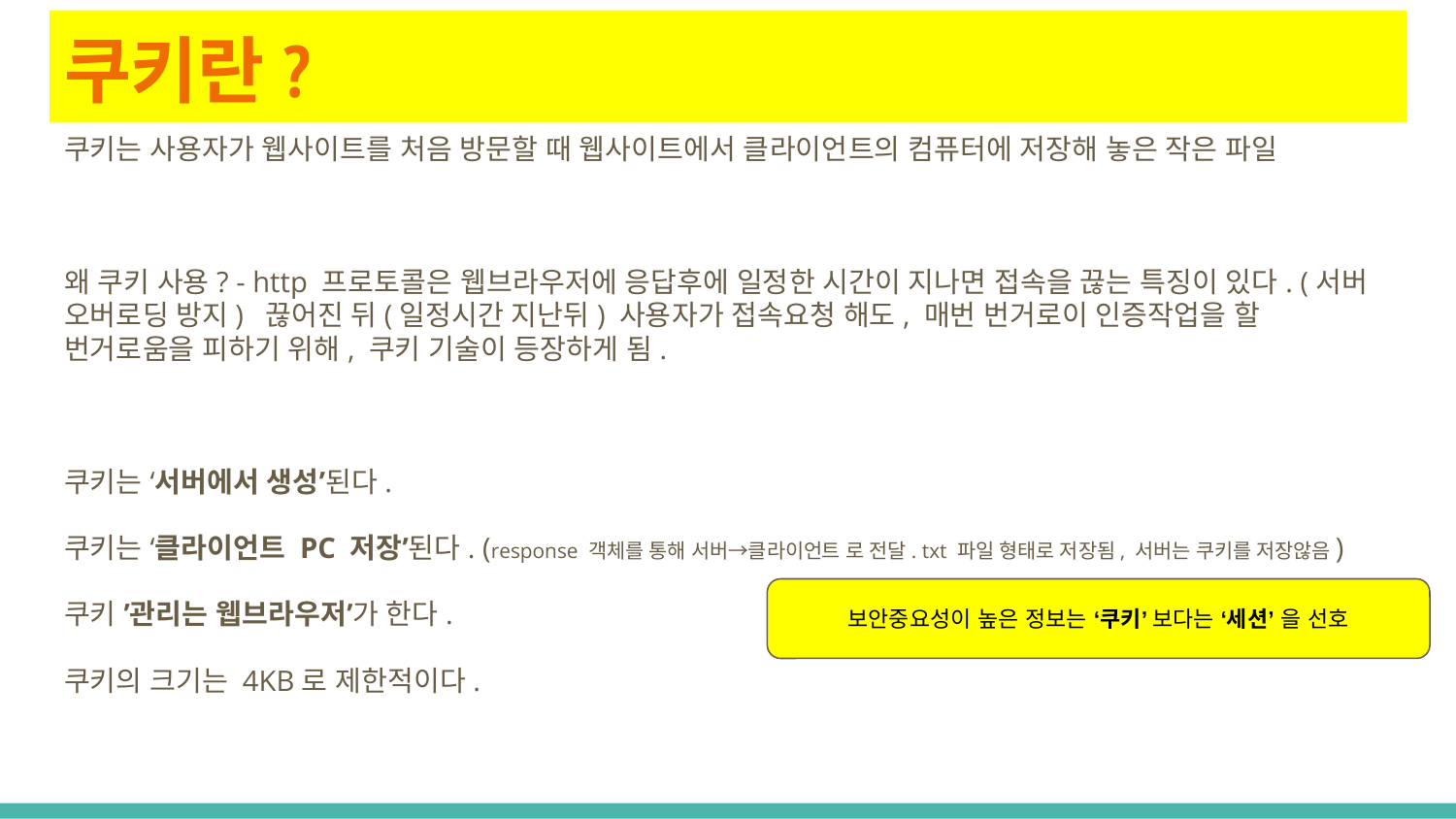

# 쿠키란?
쿠키는 사용자가 웹사이트를 처음 방문할 때 웹사이트에서 클라이언트의 컴퓨터에 저장해 놓은 작은 파일

왜 쿠키 사용? - http 프로토콜은 웹브라우저에 응답후에 일정한 시간이 지나면 접속을 끊는 특징이 있다. (서버 오버로딩 방지)  끊어진 뒤(일정시간 지난뒤) 사용자가 접속요청 해도, 매번 번거로이 인증작업을 할 번거로움을 피하기 위해, 쿠키 기술이 등장하게 됨.

쿠키는 ‘서버에서 생성’된다.
쿠키는 ‘클라이언트 PC 저장’된다. (response 객체를 통해 서버→클라이언트 로 전달. txt 파일 형태로 저장됨, 서버는 쿠키를 저장않음)
쿠키 ’관리는 웹브라우저’가 한다.
쿠키의 크기는 4KB로 제한적이다.

보안중요성이 높은 정보는 ‘쿠키’ 보다는 ‘세션’ 을 선호